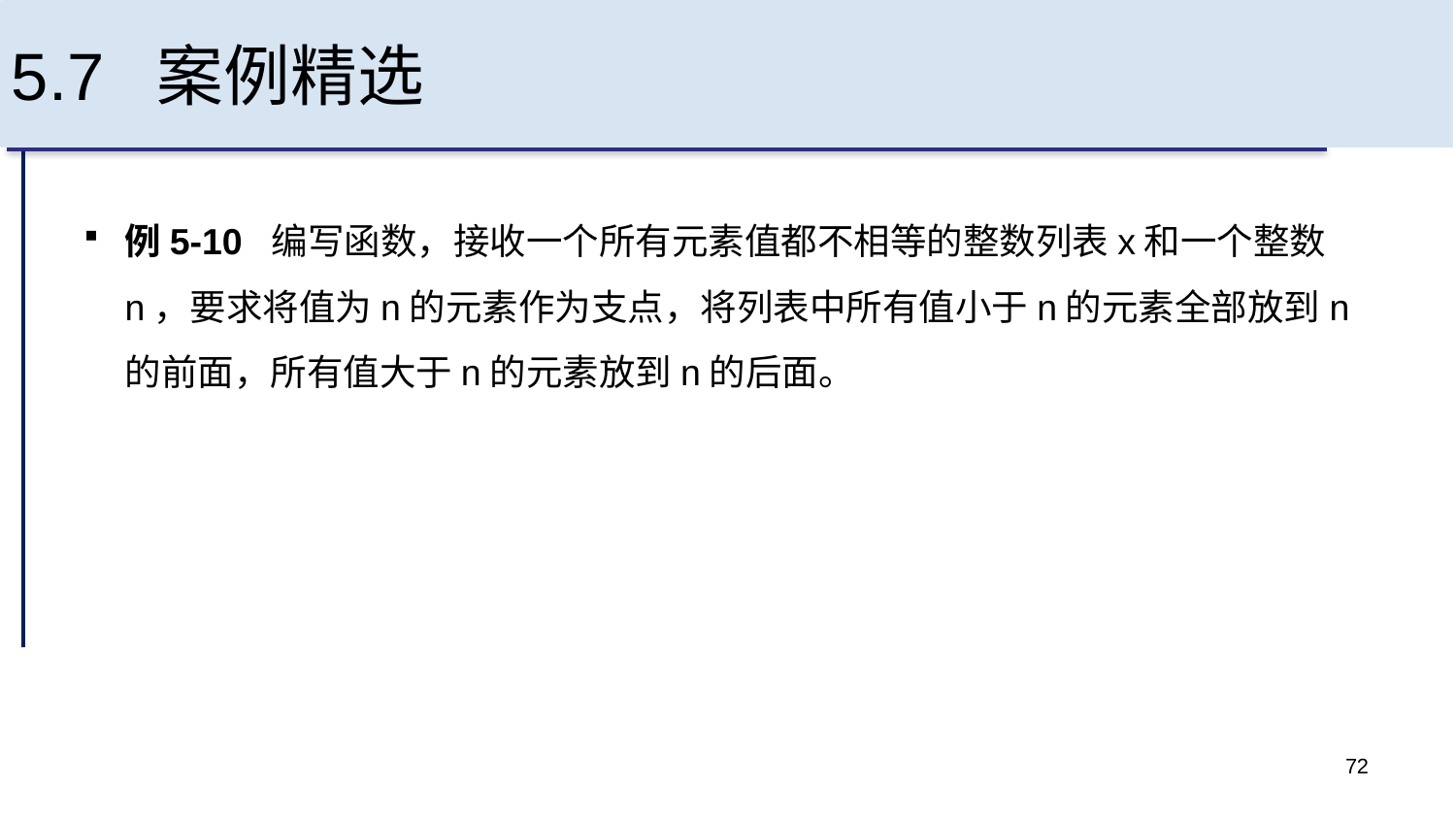

# 5.7  案例精选
例5-10  编写函数，接收一个所有元素值都不相等的整数列表x和一个整数n，要求将值为n的元素作为支点，将列表中所有值小于n的元素全部放到n的前面，所有值大于n的元素放到n的后面。
72